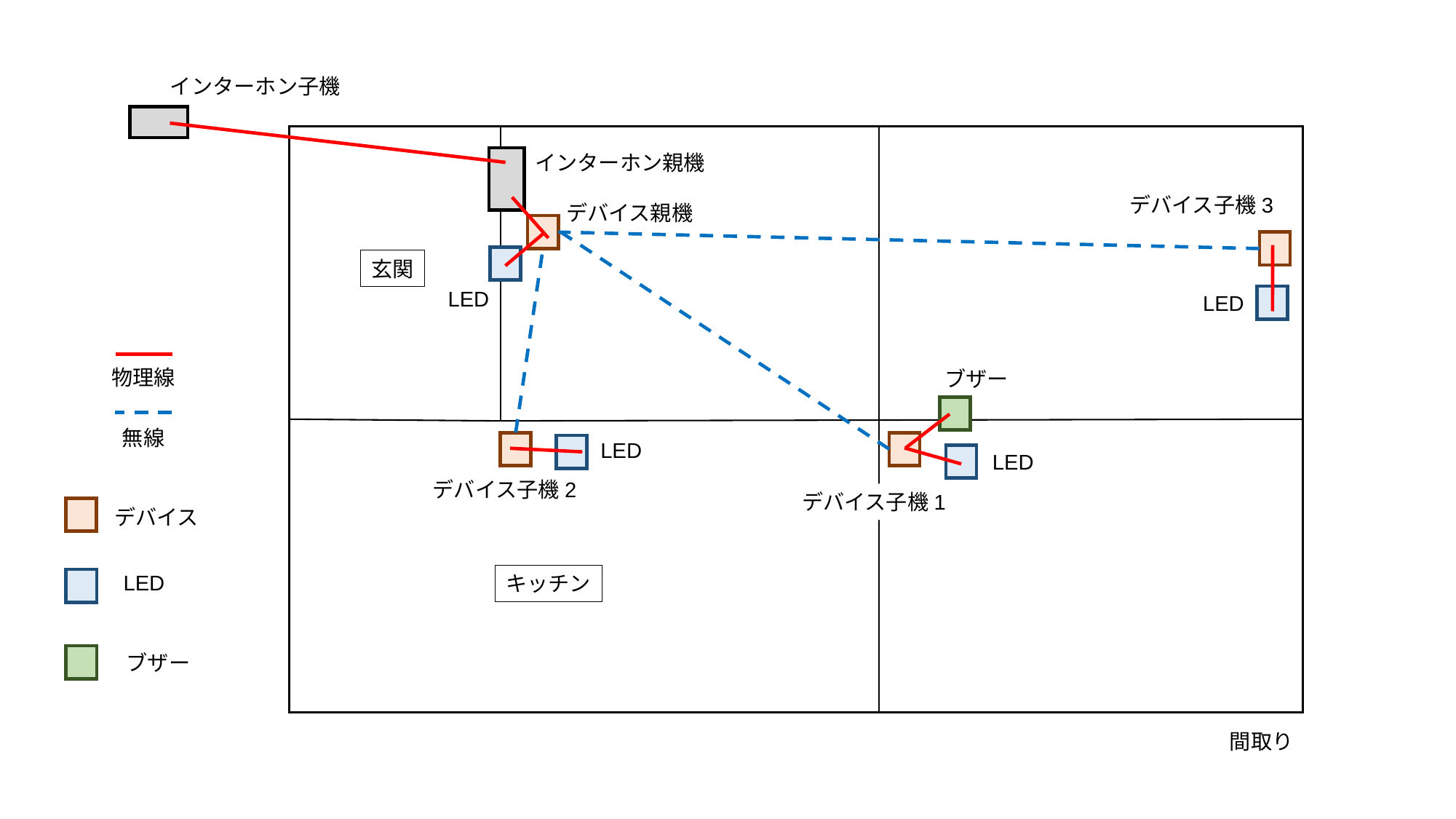

インターホン子機

インターホン親機

デバイス子機3
デバイス親機

玄関
LED
LED

物理線
ブザー

無線
LED

LED

デバイス子機2
デバイス子機1

デバイス
LED
キッチン

ブザー

間取り